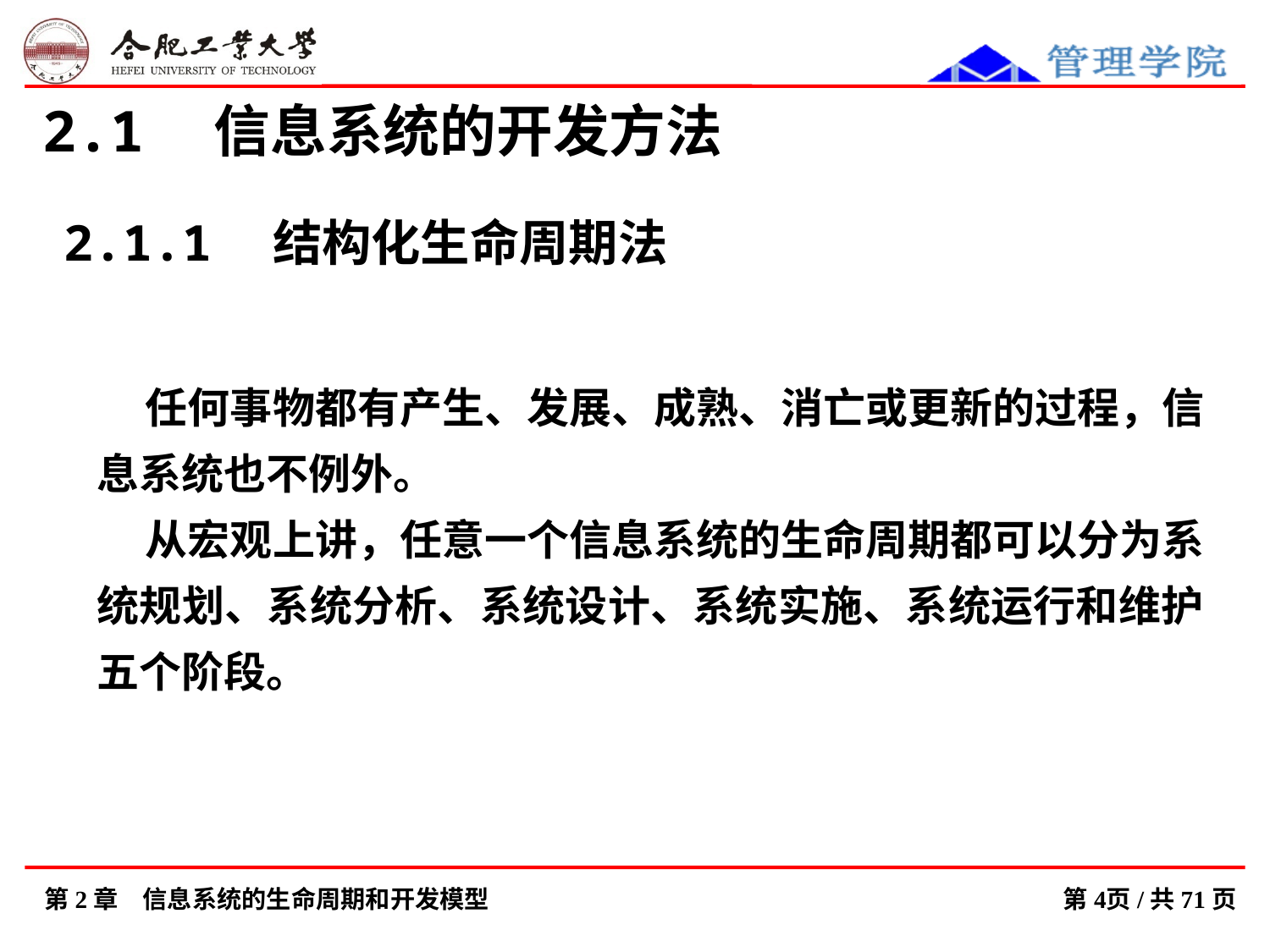

2.1　信息系统的开发方法
2.1.1　结构化生命周期法
    任何事物都有产生、发展、成熟、消亡或更新的过程，信息系统也不例外。
    从宏观上讲，任意一个信息系统的生命周期都可以分为系统规划、系统分析、系统设计、系统实施、系统运行和维护五个阶段。

第2章　信息系统的生命周期和开发模型